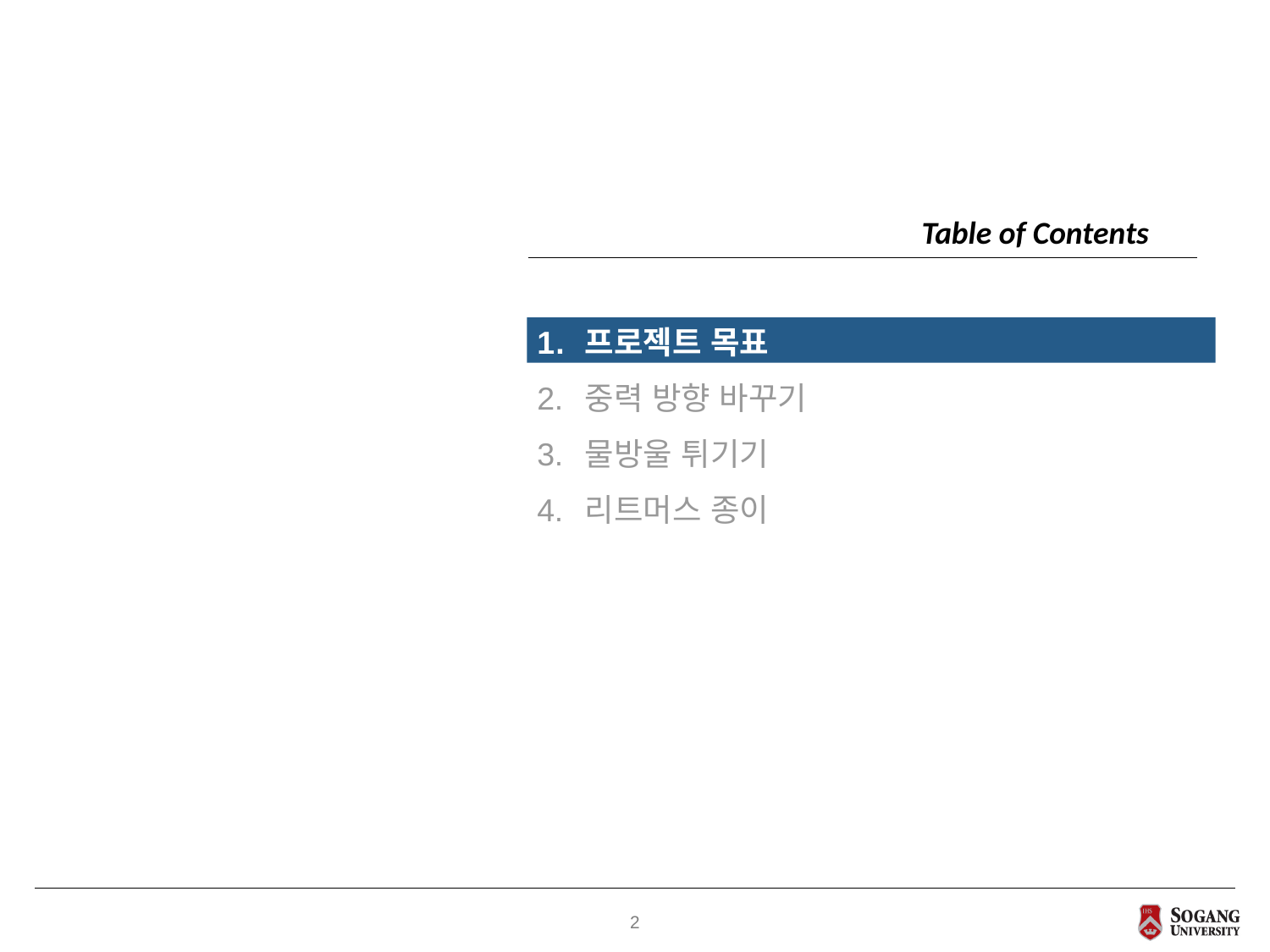

프로젝트 목표
중력 방향 바꾸기
물방울 튀기기
리트머스 종이